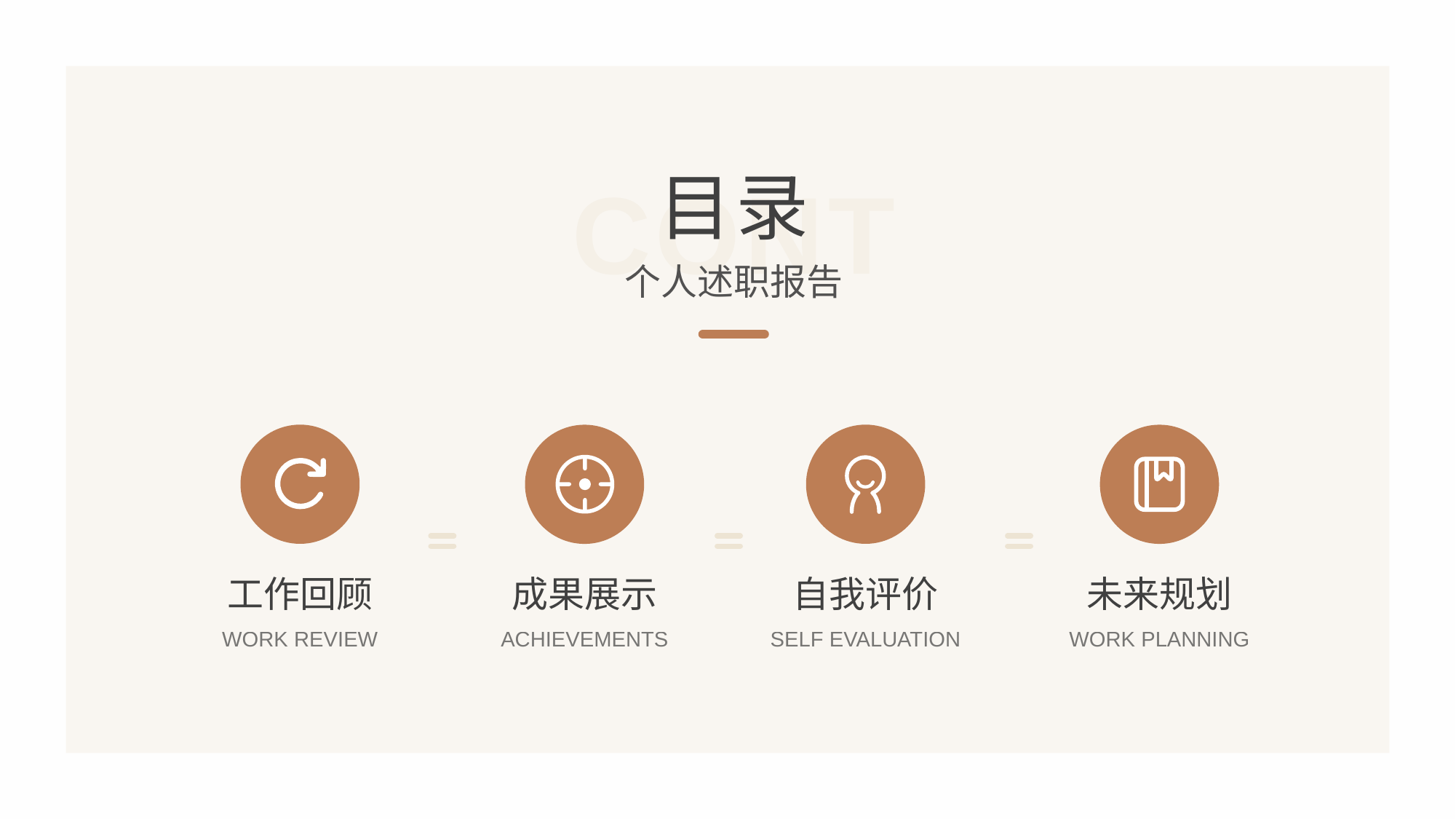

目录
CONT
个人述职报告

工作回顾
WORK REVIEW

自我评价
SELF EVALUATION

成果展示
ACHIEVEMENTS

未来规划
WORK PLANNING